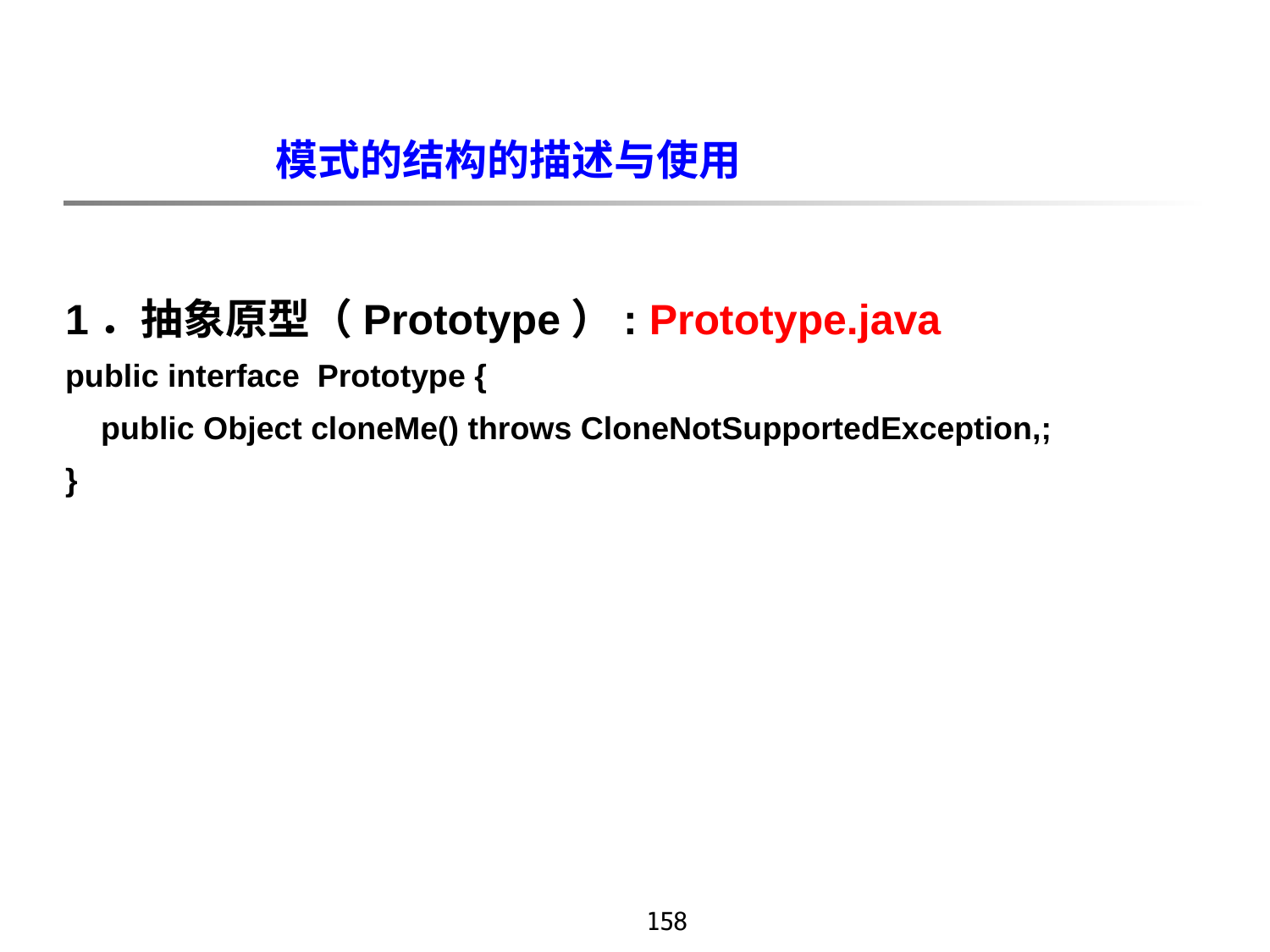

模式的结构的描述与使用

1．抽象原型（Prototype）: Prototype.java
public interface  Prototype {
    public Object cloneMe() throws CloneNotSupportedException,;
}

158